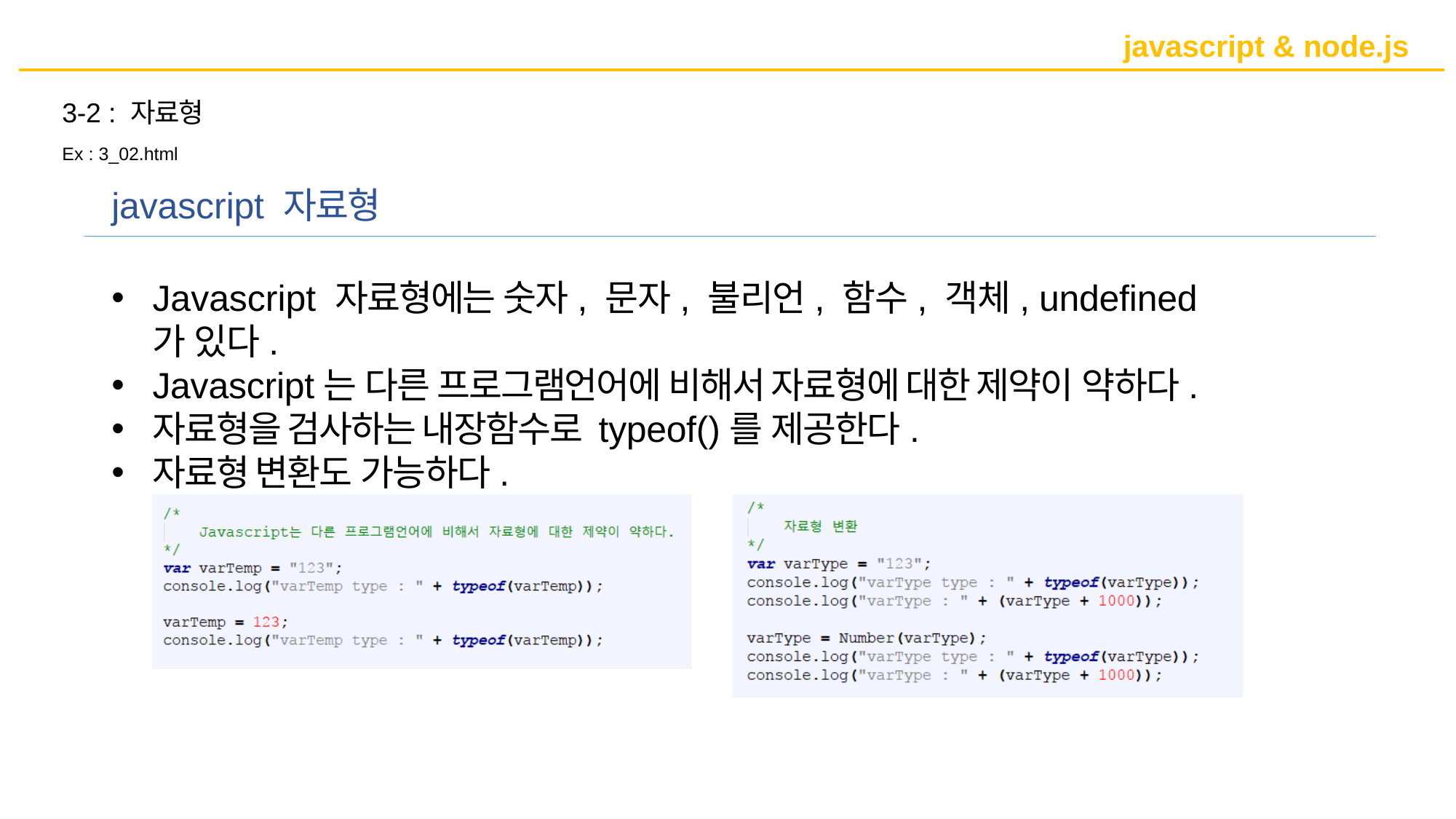

javascript & node.js

3-2 : 자료형
Ex : 3_02.html
javascript 자료형

Javascript 자료형에는 숫자, 문자, 불리언, 함수, 객체, undefined가 있다.
Javascript는 다른 프로그램언어에 비해서 자료형에 대한 제약이 약하다.
자료형을 검사하는 내장함수로 typeof()를 제공한다.
자료형 변환도 가능하다.